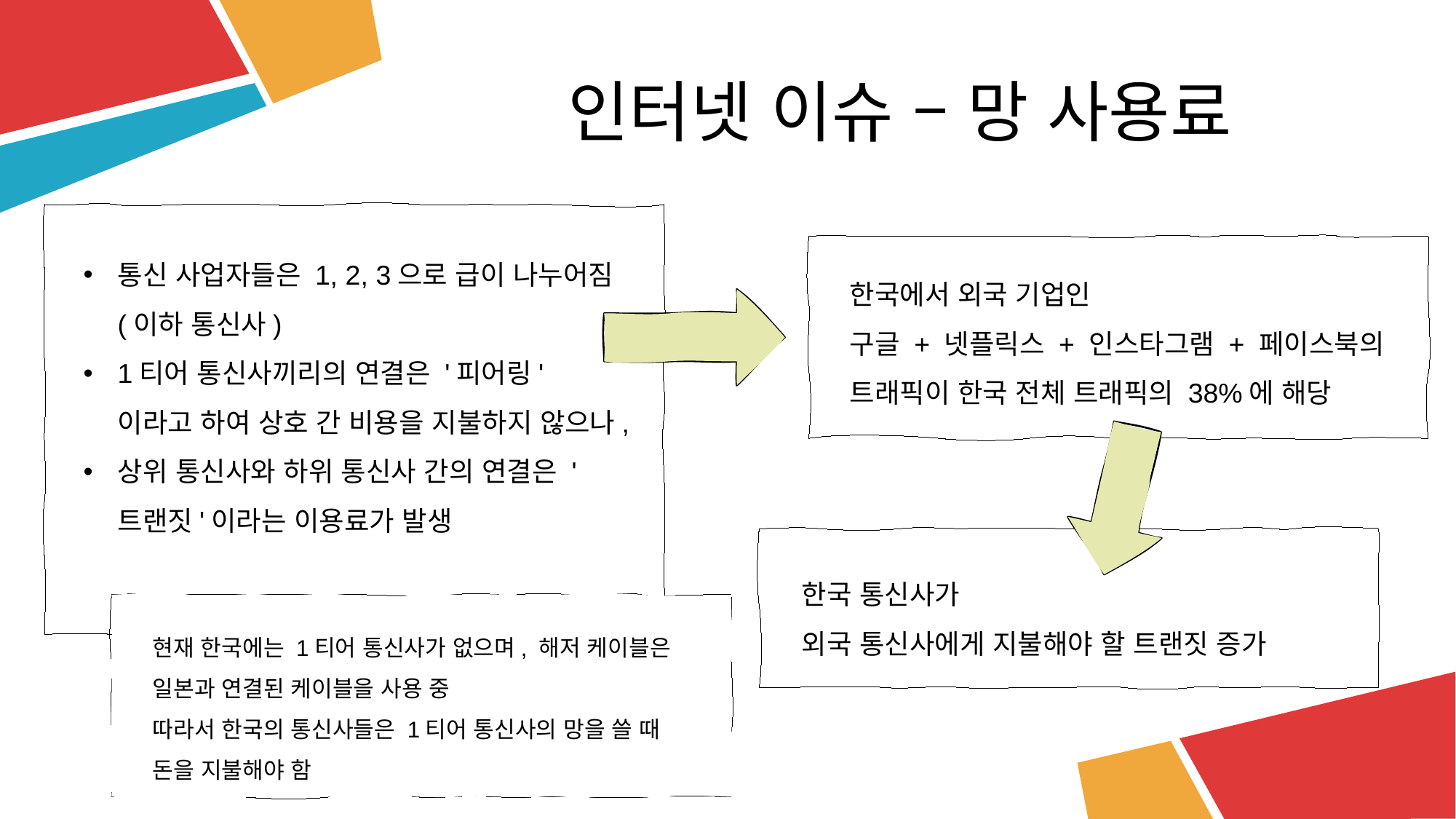

인터넷 이슈 – 망 사용료

통신 사업자들은 1, 2, 3으로 급이 나누어짐 (이하 통신사)
1티어 통신사끼리의 연결은 '피어링'이라고 하여 상호 간 비용을 지불하지 않으나,
상위 통신사와 하위 통신사 간의 연결은 '트랜짓'이라는 이용료가 발생

한국에서 외국 기업인
구글 + 넷플릭스 + 인스타그램 + 페이스북의 트래픽이 한국 전체 트래픽의 38%에 해당

한국 통신사가
외국 통신사에게 지불해야 할 트랜짓 증가

현재 한국에는 1티어 통신사가 없으며, 해저 케이블은 일본과 연결된 케이블을 사용 중
따라서 한국의 통신사들은 1티어 통신사의 망을 쓸 때 돈을 지불해야 함